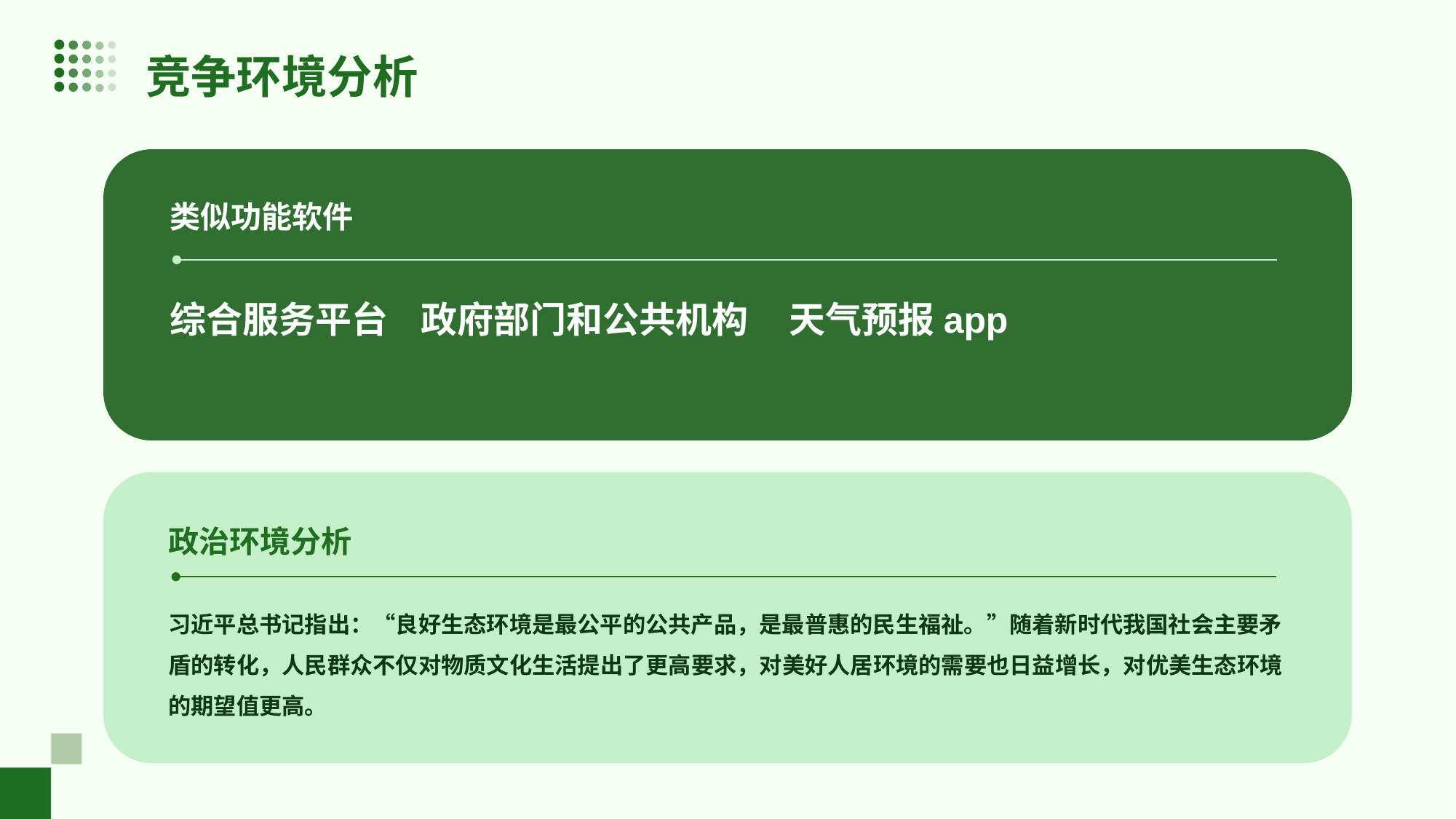

竞争环境分析

类似功能软件
综合服务平台    政府部门和公共机构     天气预报app

政治环境分析
习近平总书记指出：“良好生态环境是最公平的公共产品，是最普惠的民生福祉。”随着新时代我国社会主要矛盾的转化，人民群众不仅对物质文化生活提出了更高要求，对美好人居环境的需要也日益增长，对优美生态环境的期望值更高。